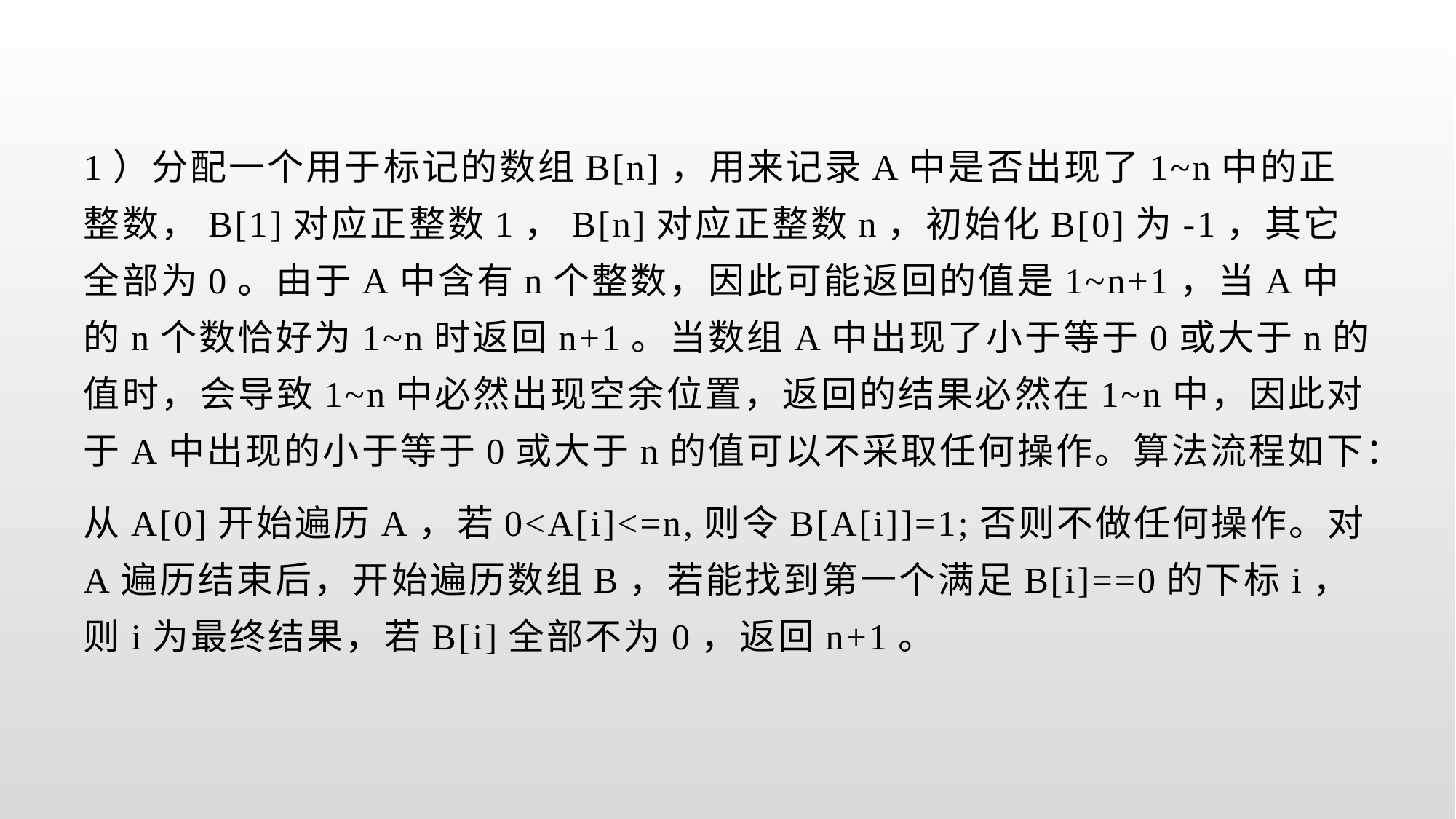

1）分配一个用于标记的数组B[n]，用来记录A中是否出现了1~n中的正整数，B[1]对应正整数1，B[n]对应正整数n，初始化B[0]为-1，其它全部为0。由于A中含有n个整数，因此可能返回的值是1~n+1，当A中的n个数恰好为1~n时返回n+1。当数组A中出现了小于等于0或大于n的值时，会导致1~n中必然出现空余位置，返回的结果必然在1~n中，因此对于A中出现的小于等于0或大于n的值可以不采取任何操作。算法流程如下：
从A[0]开始遍历A，若0<A[i]<=n,则令B[A[i]]=1;否则不做任何操作。对A遍历结束后，开始遍历数组B，若能找到第一个满足B[i]==0的下标i，则i为最终结果，若B[i]全部不为0，返回n+1。